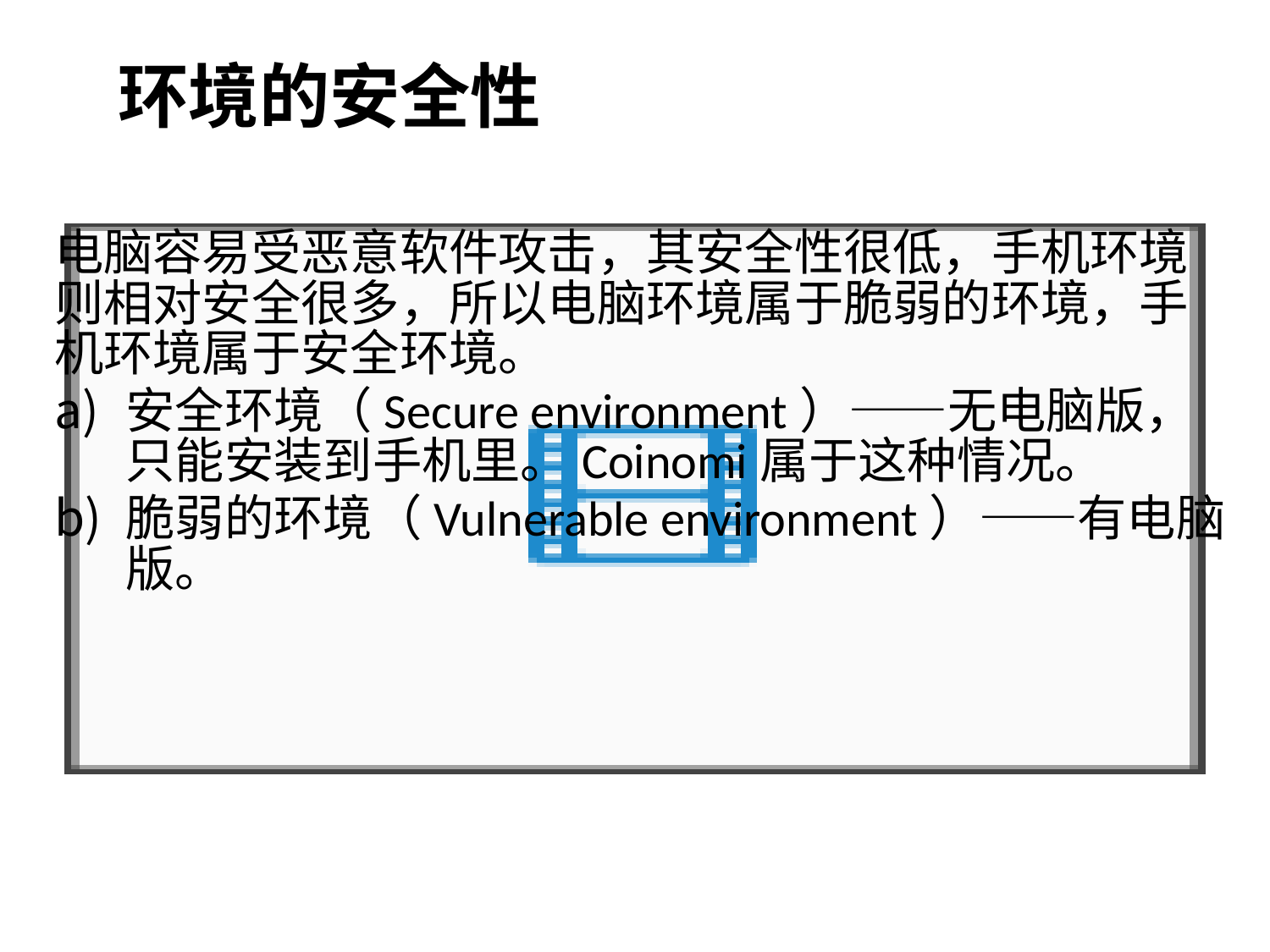

# 环境的安全性
电脑容易受恶意软件攻击，其安全性很低，手机环境则相对安全很多，所以电脑环境属于脆弱的环境，手机环境属于安全环境。
安全环境（Secure environment）——无电脑版，只能安装到手机里。Coinomi属于这种情况。
脆弱的环境（Vulnerable environment）——有电脑版。